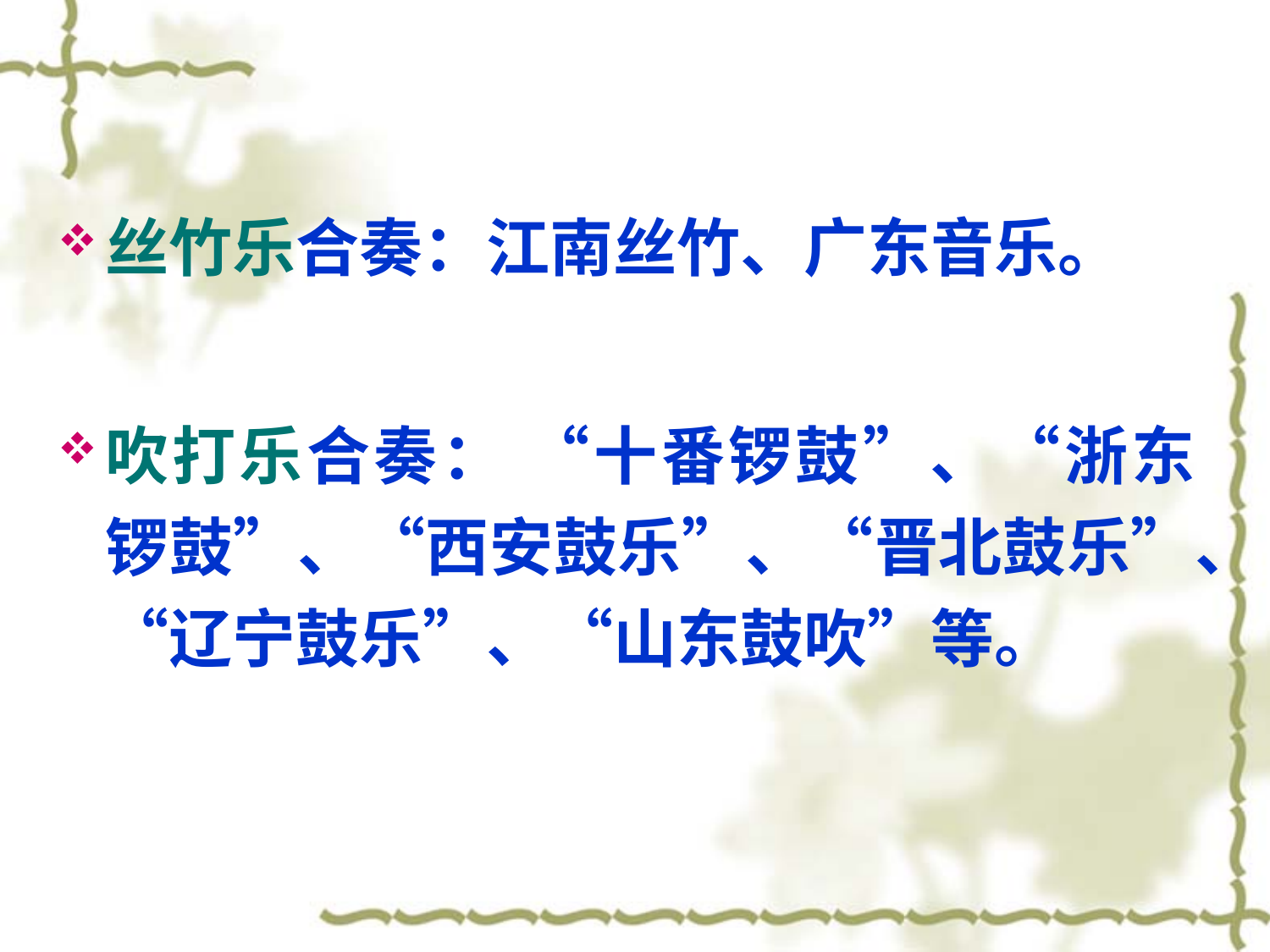

丝竹乐合奏：江南丝竹、广东音乐。

吹打乐合奏： “十番锣鼓”、“浙东锣鼓”、“西安鼓乐”、“晋北鼓乐”、“辽宁鼓乐”、“山东鼓吹”等。